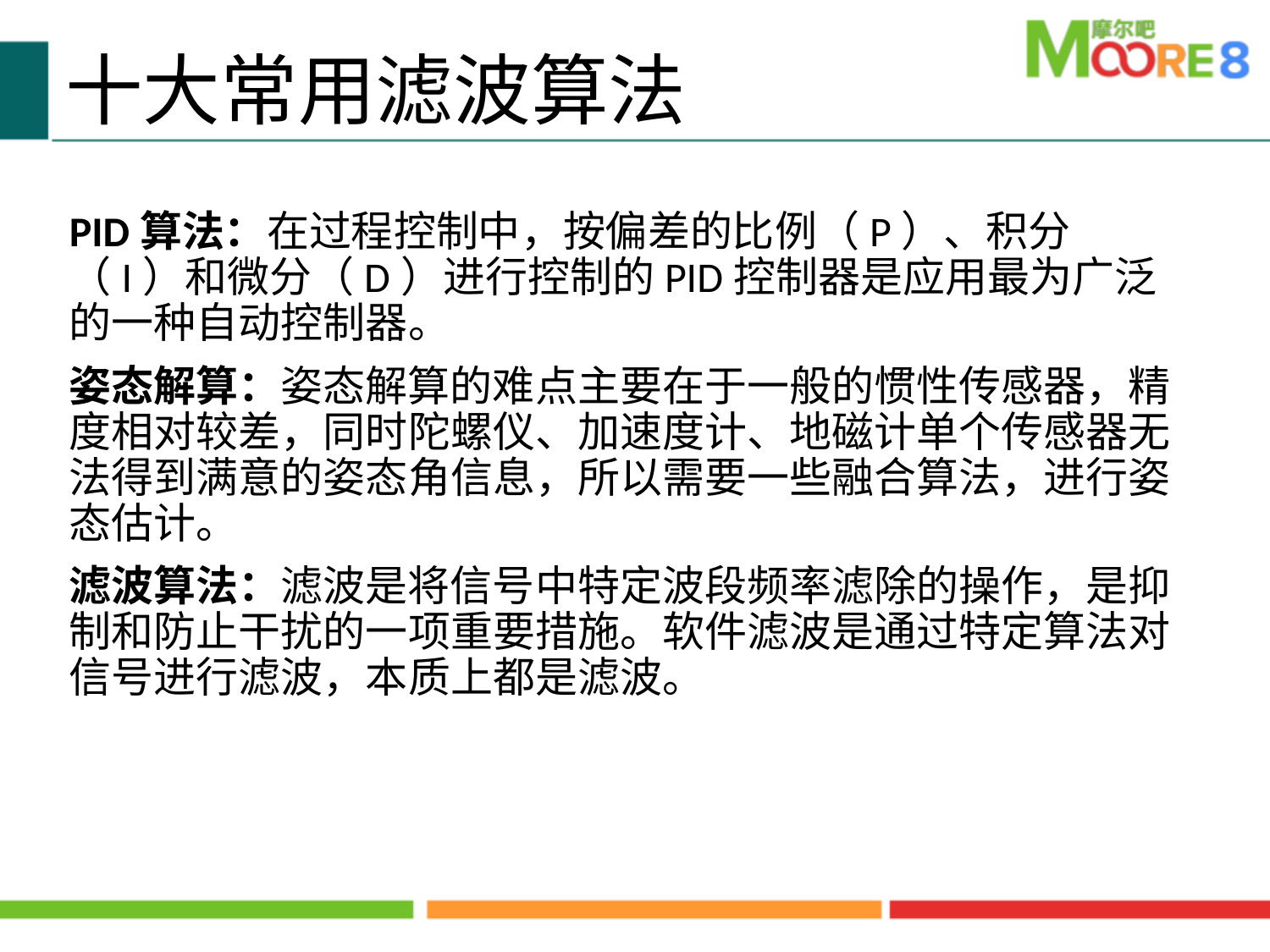

# 十大常用滤波算法
PID算法：在过程控制中，按偏差的比例（P）、积分（I）和微分（D）进行控制的PID控制器是应用最为广泛的一种自动控制器。
姿态解算：姿态解算的难点主要在于一般的惯性传感器，精度相对较差，同时陀螺仪、加速度计、地磁计单个传感器无法得到满意的姿态角信息，所以需要一些融合算法，进行姿态估计。
滤波算法：滤波是将信号中特定波段频率滤除的操作，是抑制和防止干扰的一项重要措施。软件滤波是通过特定算法对信号进行滤波，本质上都是滤波。